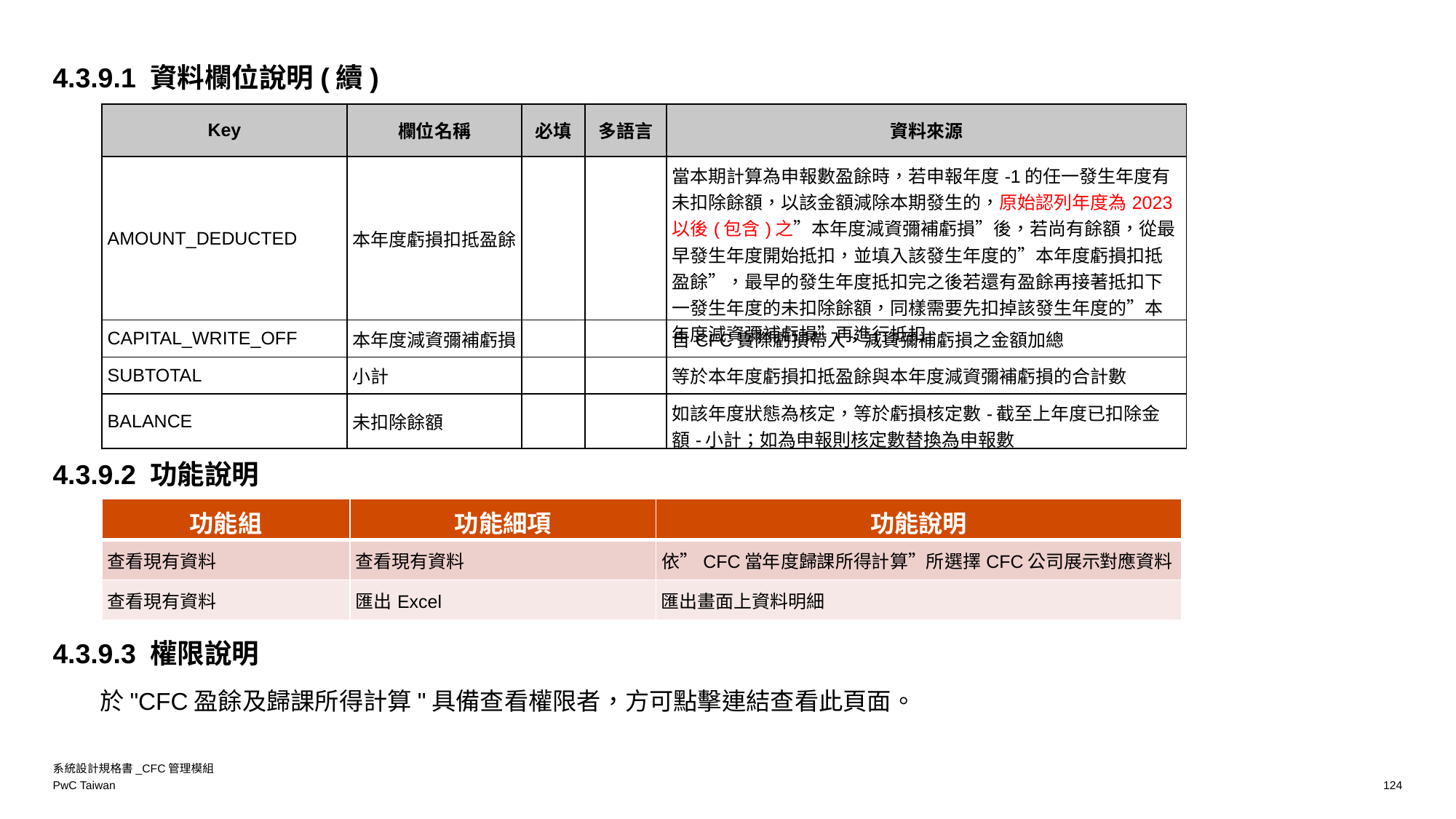

4.3.9.1 資料欄位說明(續)
| Key | 欄位名稱 | 必填 | 多語言 | 資料來源 |
| --- | --- | --- | --- | --- |
| AMOUNT\_DEDUCTED | 本年度虧損扣抵盈餘 |  |  | 當本期計算為申報數盈餘時，若申報年度-1的任一發生年度有未扣除餘額，以該金額減除本期發生的，原始認列年度為2023以後(包含)之”本年度減資彌補虧損”後，若尚有餘額，從最早發生年度開始抵扣，並填入該發生年度的”本年度虧損扣抵盈餘”，最早的發生年度抵扣完之後若還有盈餘再接著抵扣下一發生年度的未扣除餘額，同樣需要先扣掉該發生年度的”本年度減資彌補虧損”再進行抵扣 |
| CAPITAL\_WRITE\_OFF | 本年度減資彌補虧損 |  |  | 自CFC實際虧損帶入，減資彌補虧損之金額加總 |
| SUBTOTAL | 小計 |  |  | 等於本年度虧損扣抵盈餘與本年度減資彌補虧損的合計數 |
| BALANCE | 未扣除餘額 |  |  | 如該年度狀態為核定，等於虧損核定數-截至上年度已扣除金額-小計；如為申報則核定數替換為申報數 |
4.3.9.2 功能說明
| 功能組 | 功能細項 | 功能說明 |
| --- | --- | --- |
| 查看現有資料 | 查看現有資料 | 依”CFC當年度歸課所得計算”所選擇CFC公司展示對應資料 |
| 查看現有資料 | 匯出Excel | 匯出畫面上資料明細 |
4.3.9.3 權限說明
於"CFC盈餘及歸課所得計算"具備查看權限者，方可點擊連結查看此頁面。
系統設計規格書_CFC管理模組
124